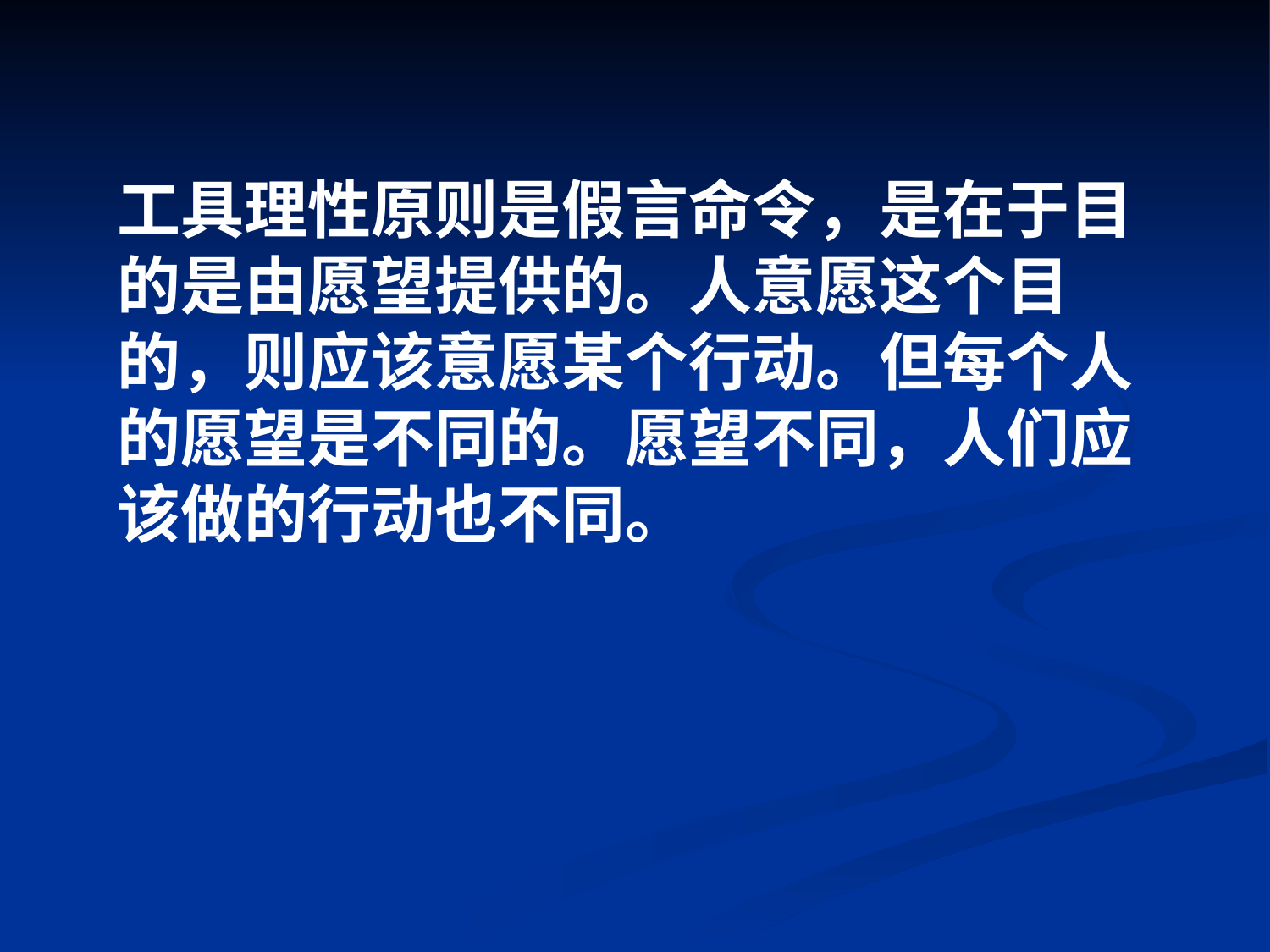

工具理性原则是假言命令，是在于目的是由愿望提供的。人意愿这个目的，则应该意愿某个行动。但每个人的愿望是不同的。愿望不同，人们应该做的行动也不同。